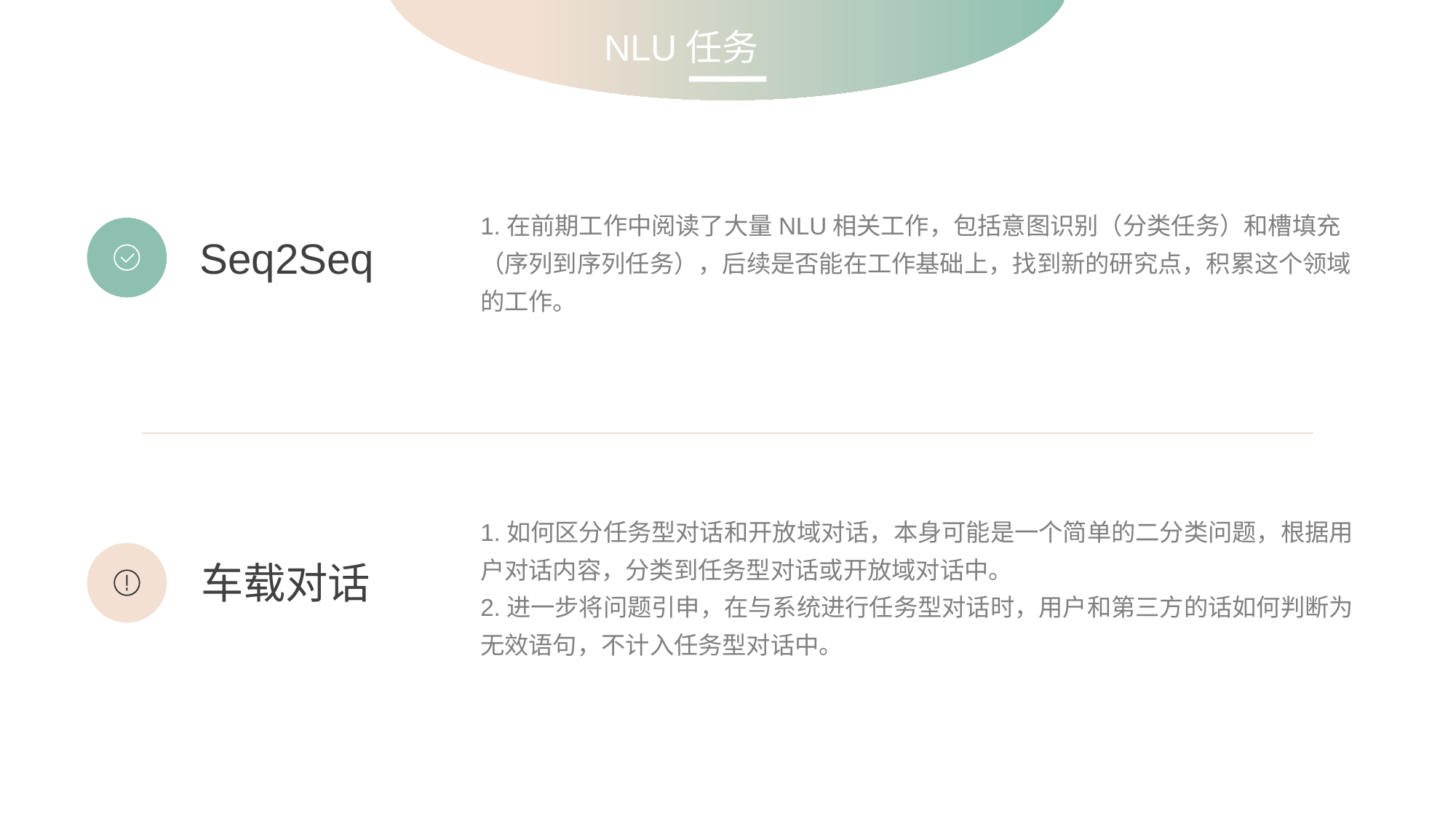

NLU任务

1.在前期工作中阅读了大量NLU相关工作，包括意图识别（分类任务）和槽填充（序列到序列任务），后续是否能在工作基础上，找到新的研究点，积累这个领域的工作。

Seq2Seq

1.如何区分任务型对话和开放域对话，本身可能是一个简单的二分类问题，根据用户对话内容，分类到任务型对话或开放域对话中。
2.进一步将问题引申，在与系统进行任务型对话时，用户和第三方的话如何判断为无效语句，不计入任务型对话中。

车载对话